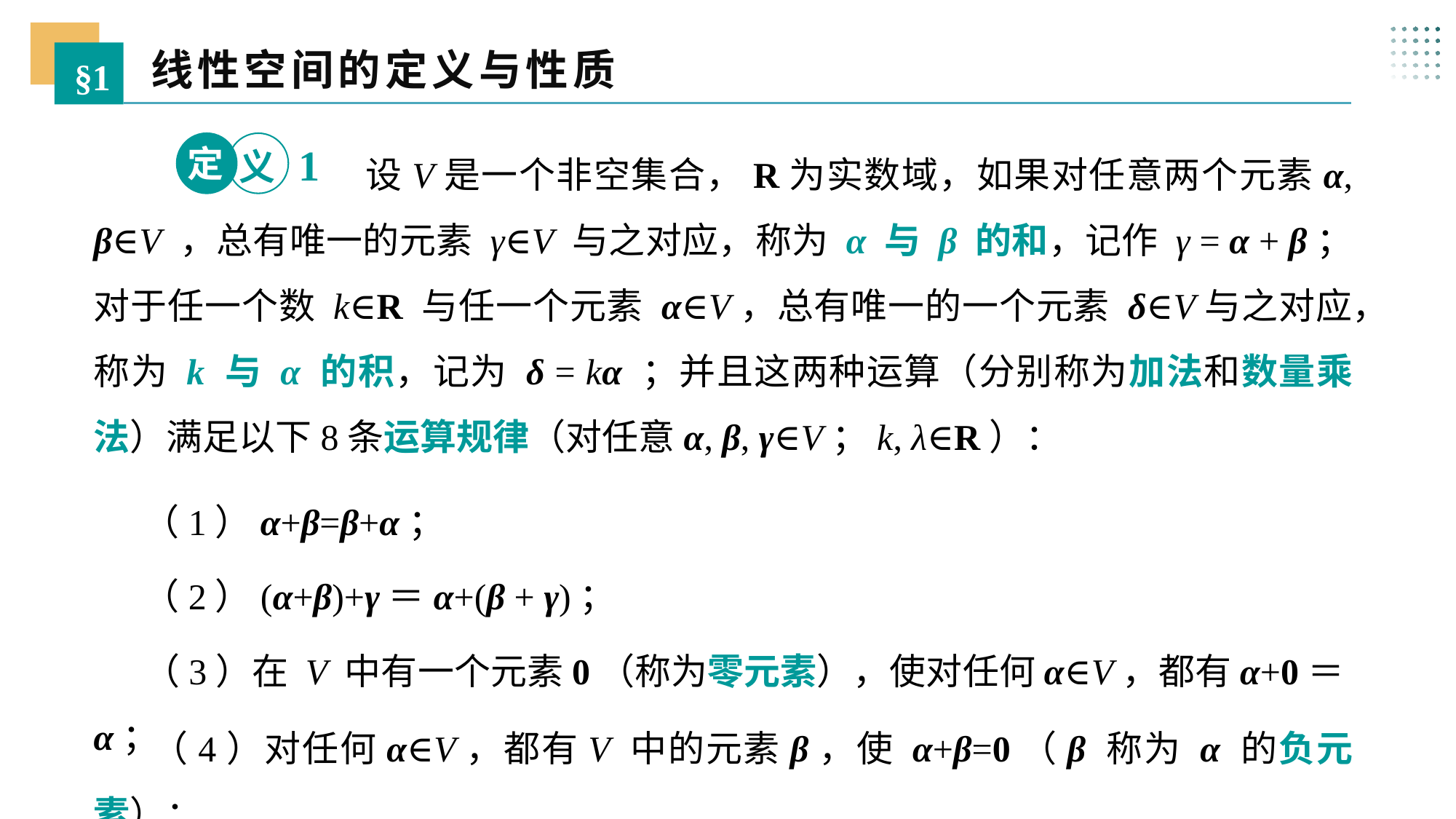

线性空间的定义与性质
§1
                            设V是一个非空集合，R为实数域，如果对任意两个元素α, β∈V ，总有唯一的元素 γ∈V 与之对应，称为 α 与 β 的和，记作 γ = α + β；对于任一个数 k∈R 与任一个元素 α∈V，总有唯一的一个元素 δ∈V与之对应，称为 k 与 α 的积，记为 δ = kα ；并且这两种运算（分别称为加法和数量乘法）满足以下8条运算规律（对任意α, β, γ∈V；k, λ∈R）：

定

1
义
     （1）α+β=β+α；
     （2）(α+β)+γ＝α+(β + γ)；
     （3）在 V 中有一个元素0（称为零元素），使对任何α∈V，都有α+0＝α；
     （4）对任何α∈V，都有V 中的元素β，使 α+β=0（β 称为 α 的负元素）；